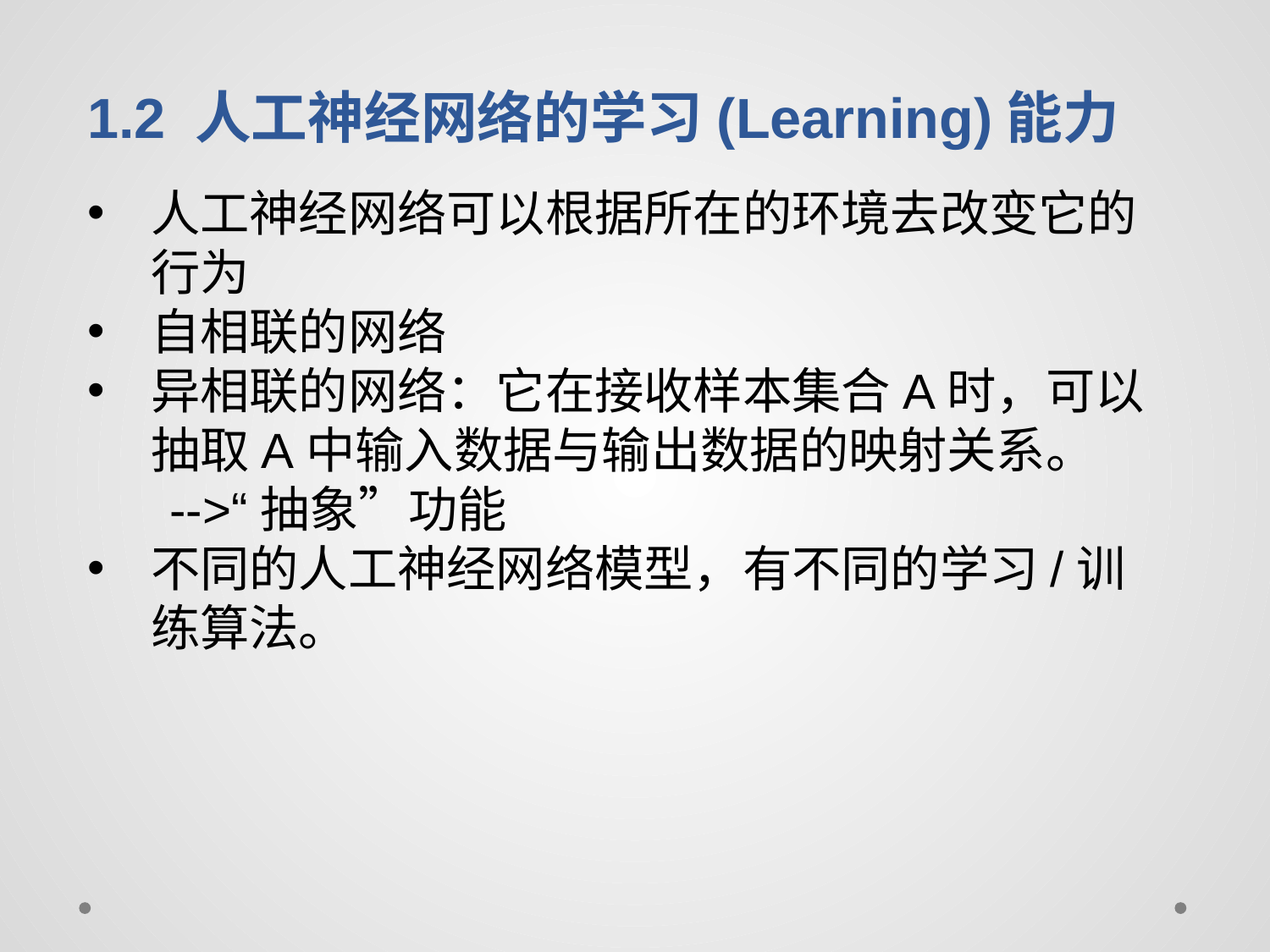

1.2 人工神经网络的学习(Learning)能力
人工神经网络可以根据所在的环境去改变它的行为
自相联的网络
异相联的网络：它在接收样本集合A时，可以抽取A中输入数据与输出数据的映射关系。
      -->“抽象”功能
不同的人工神经网络模型，有不同的学习/训练算法。